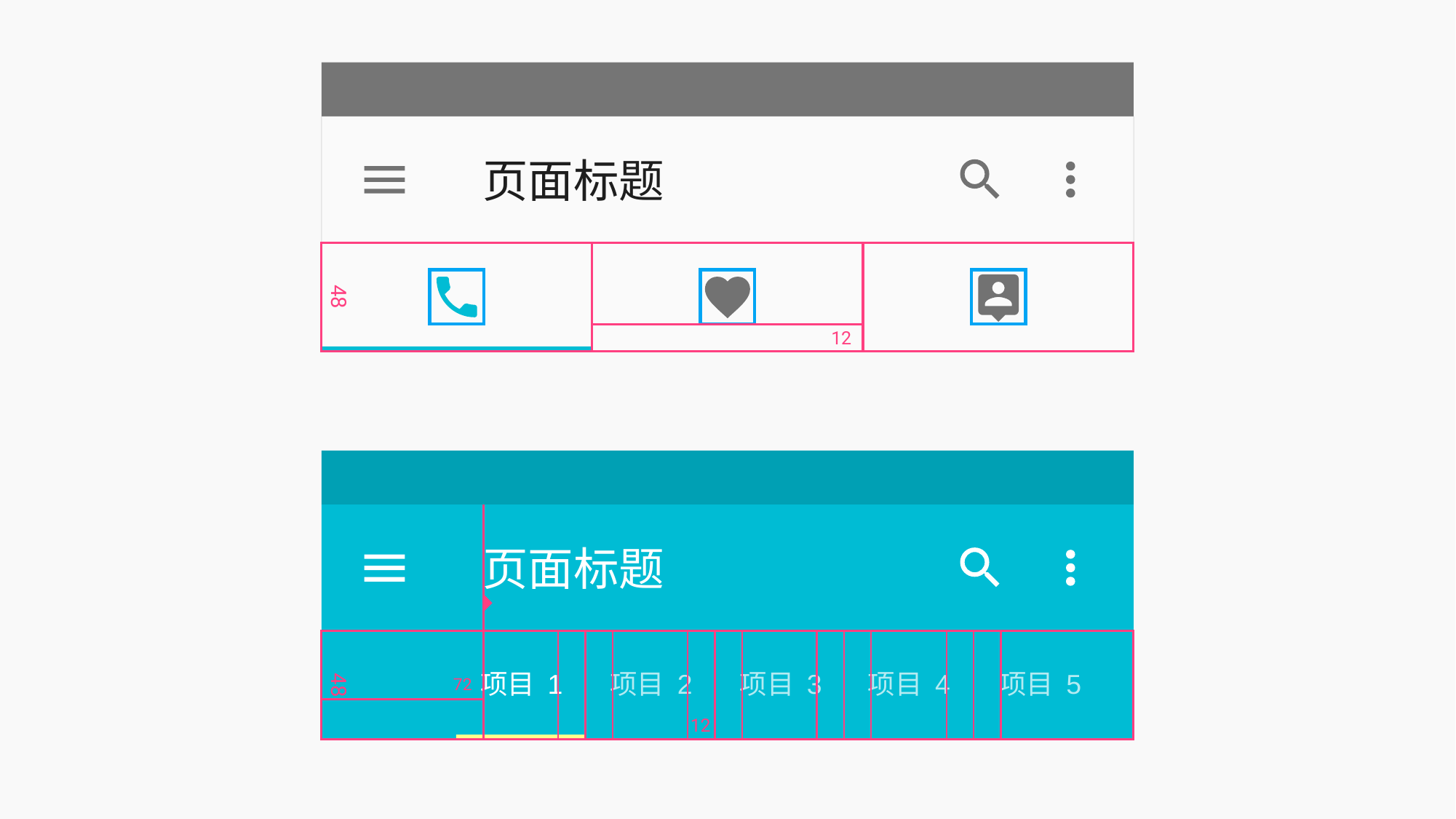

页面标题

48

12

72
48

12

页面标题

项目 1
项目 2
项目 3
项目 4
项目 5